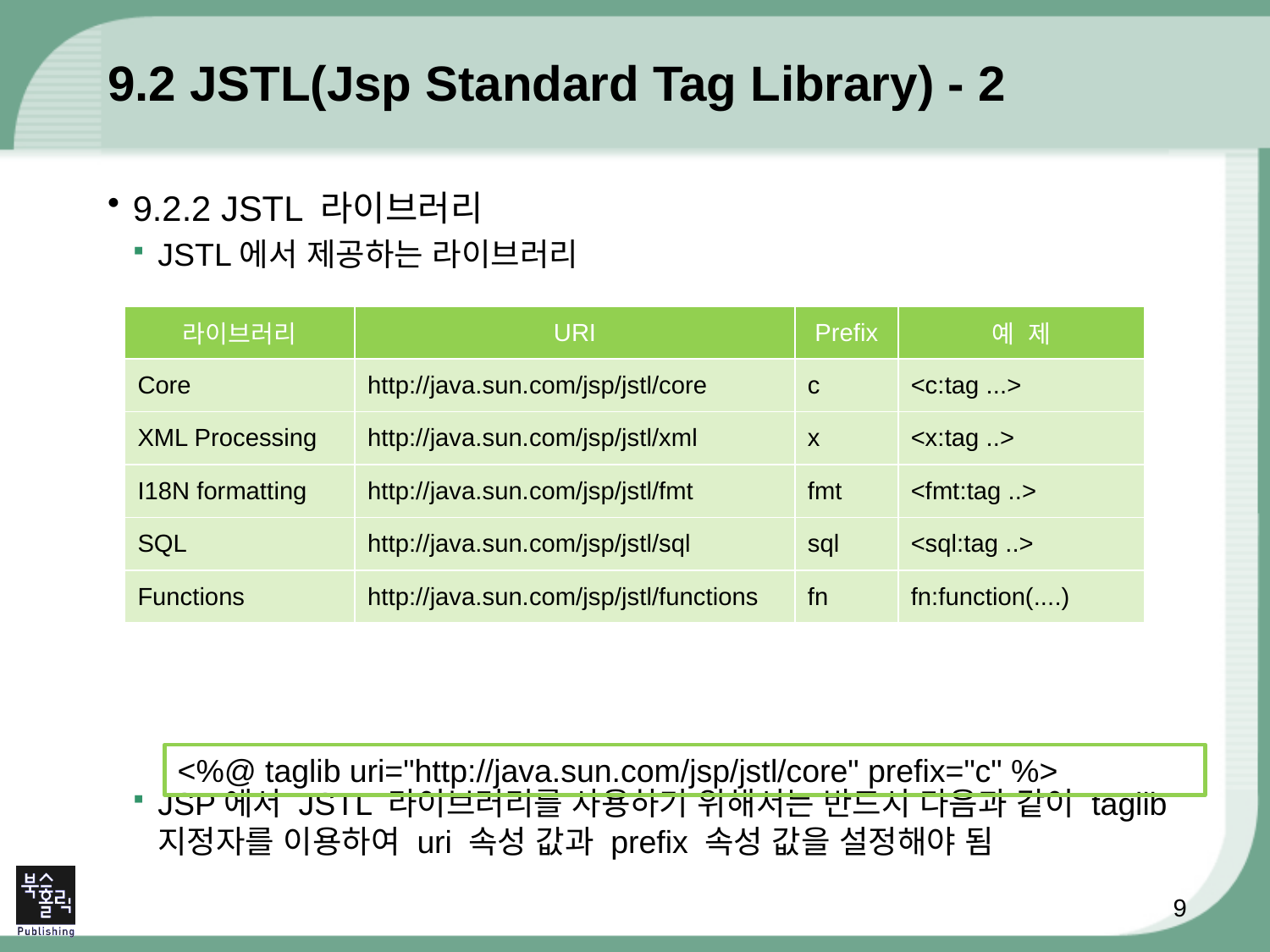

# 9.2 JSTL(Jsp Standard Tag Library) - 2
9.2.2 JSTL 라이브러리
JSTL에서 제공하는 라이브러리

JSP에서 JSTL 라이브러리를 사용하기 위해서는 반드시 다음과 같이 taglib 지정자를 이용하여 uri 속성 값과 prefix 속성 값을 설정해야 됨
| 라이브러리 | URI | Prefix | 예 제 |
| --- | --- | --- | --- |
| Core | http://java.sun.com/jsp/jstl/core | c | <c:tag ...> |
| XML Processing | http://java.sun.com/jsp/jstl/xml | x | <x:tag ..> |
| I18N formatting | http://java.sun.com/jsp/jstl/fmt | fmt | <fmt:tag ..> |
| SQL | http://java.sun.com/jsp/jstl/sql | sql | <sql:tag ..> |
| Functions | http://java.sun.com/jsp/jstl/functions | fn | fn:function(....) |
<%@ taglib uri="http://java.sun.com/jsp/jstl/core" prefix="c" %>
9